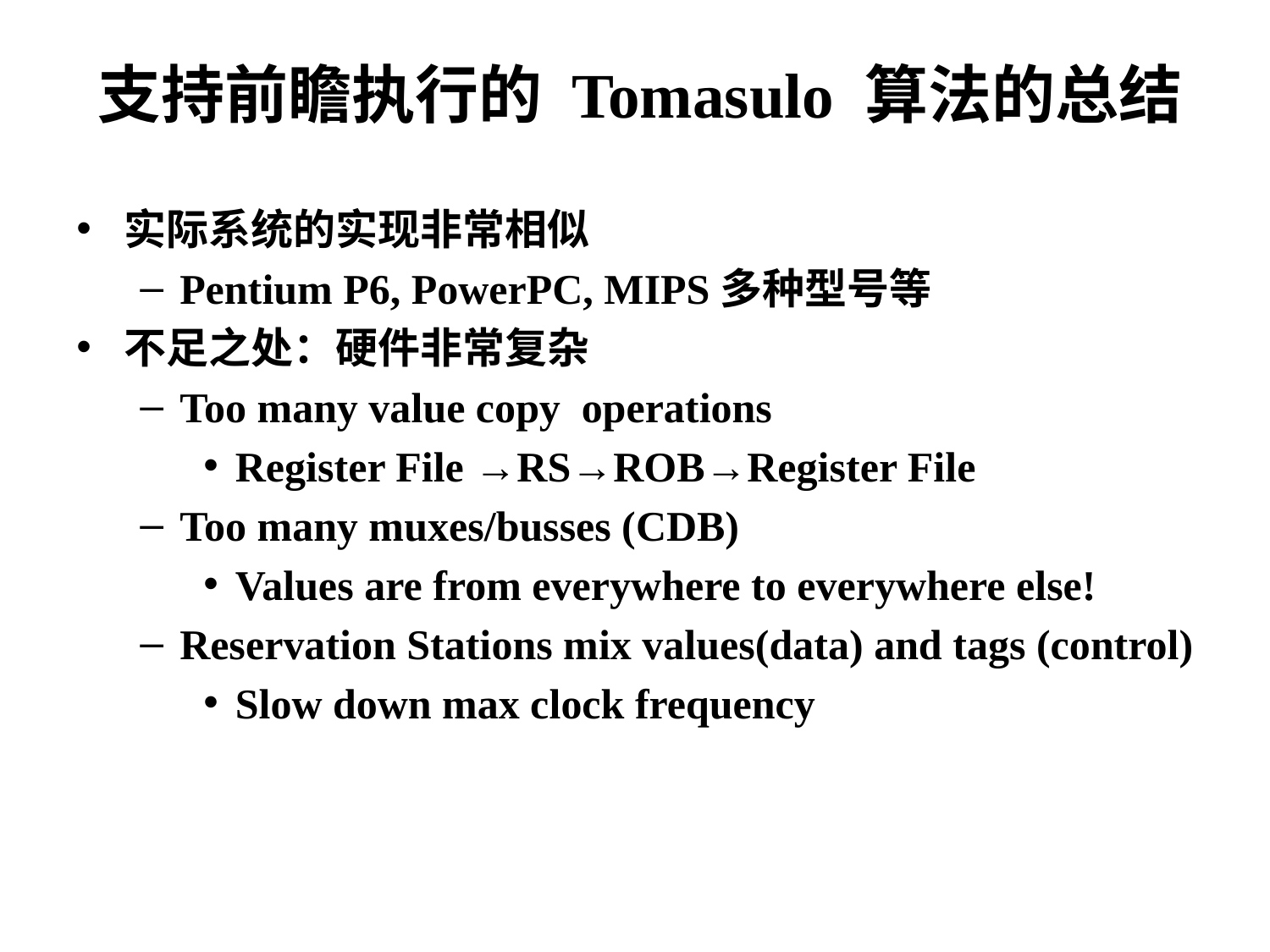

# 支持前瞻执行的 Tomasulo 算法的总结
实际系统的实现非常相似
Pentium P6, PowerPC, MIPS多种型号等
不足之处：硬件非常复杂
Too many value copy  operations
Register File →RS→ROB→Register File
Too many muxes/busses (CDB)
Values are from everywhere to everywhere else!
Reservation Stations mix values(data) and tags (control)
Slow down max clock frequency